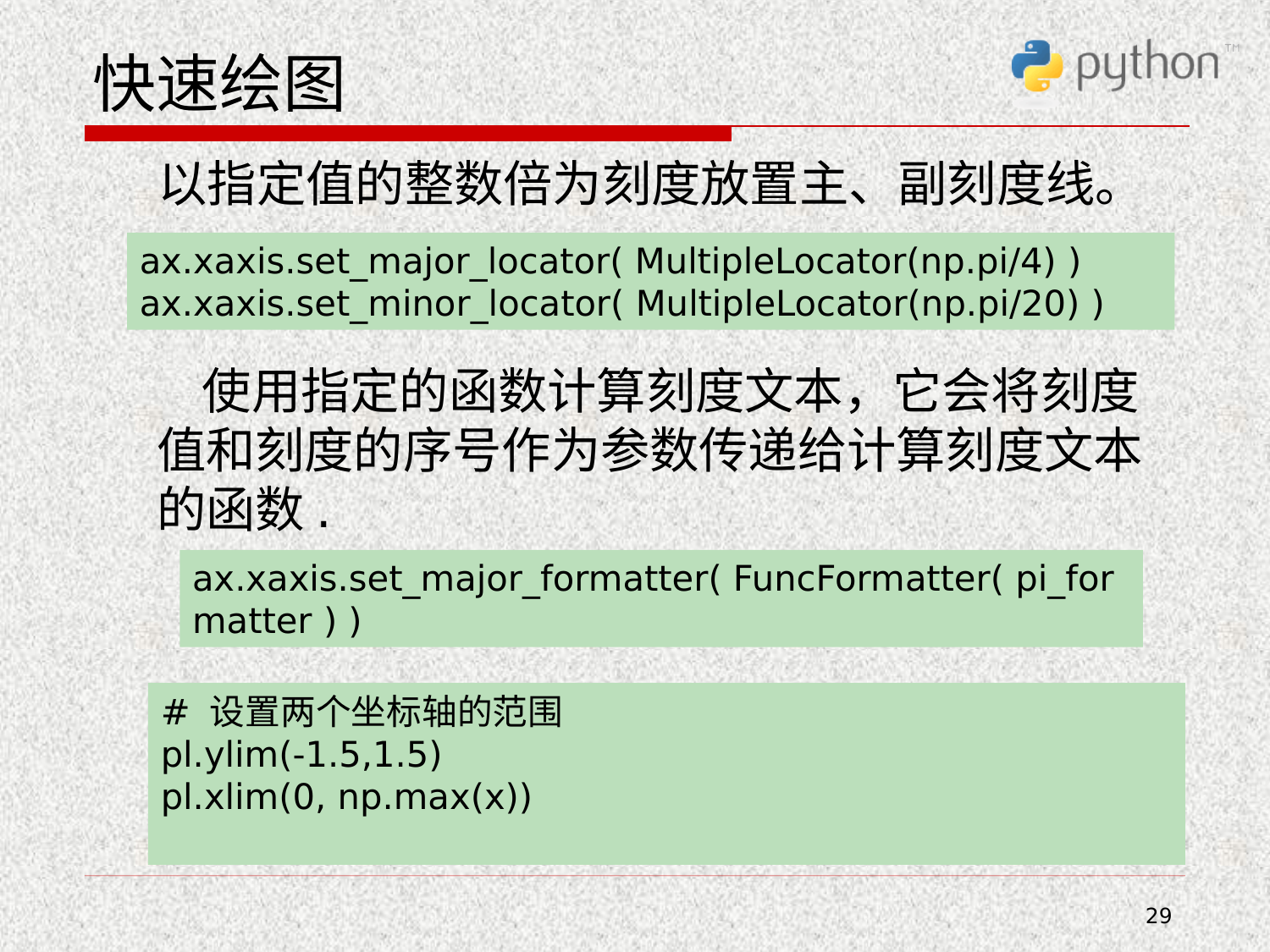

# 快速绘图
     以指定值的整数倍为刻度放置主、副刻度线。

         使用指定的函数计算刻度文本，它会将刻度值和刻度的序号作为参数传递给计算刻度文本的函数.

ax.xaxis.set_major_locator( MultipleLocator(np.pi/4) )
ax.xaxis.set_minor_locator( MultipleLocator(np.pi/20) )
ax.xaxis.set_major_formatter( FuncFormatter( pi_formatter ) )
# 设置两个坐标轴的范围
pl.ylim(-1.5,1.5)
pl.xlim(0, np.max(x))
29